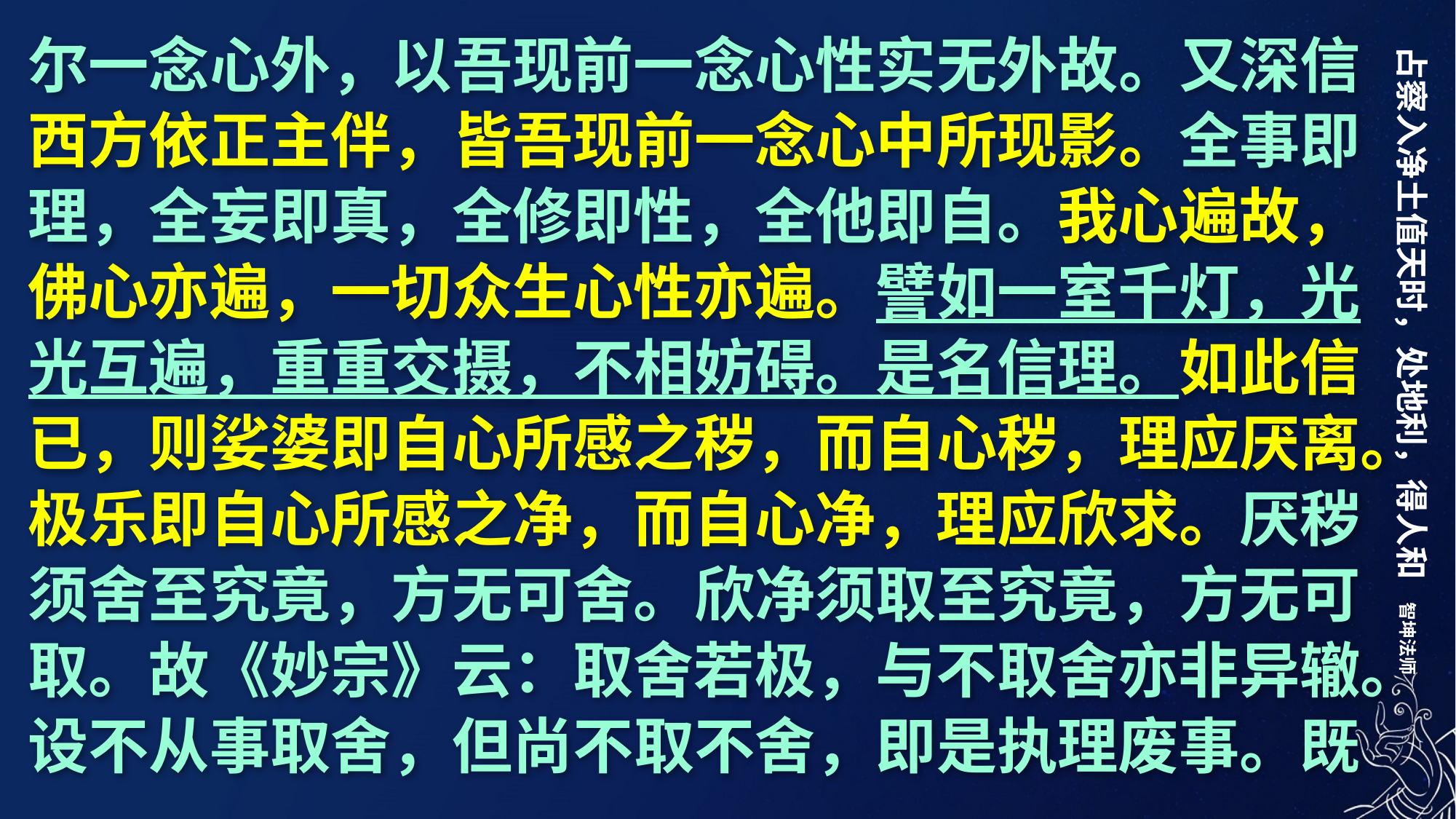

尔一念心外，以吾现前一念心性实无外故。又深信西方依正主伴，皆吾现前一念心中所现影。全事即理，全妄即真，全修即性，全他即自。我心遍故，佛心亦遍，一切众生心性亦遍。譬如一室千灯，光光互遍，重重交摄，不相妨碍。是名信理。如此信已，则娑婆即自心所感之秽，而自心秽，理应厌离。极乐即自心所感之净，而自心净，理应欣求。厌秽须舍至究竟，方无可舍。欣净须取至究竟，方无可取。故《妙宗》云：取舍若极，与不取舍亦非异辙。设不从事取舍，但尚不取不舍，即是执理废事。既